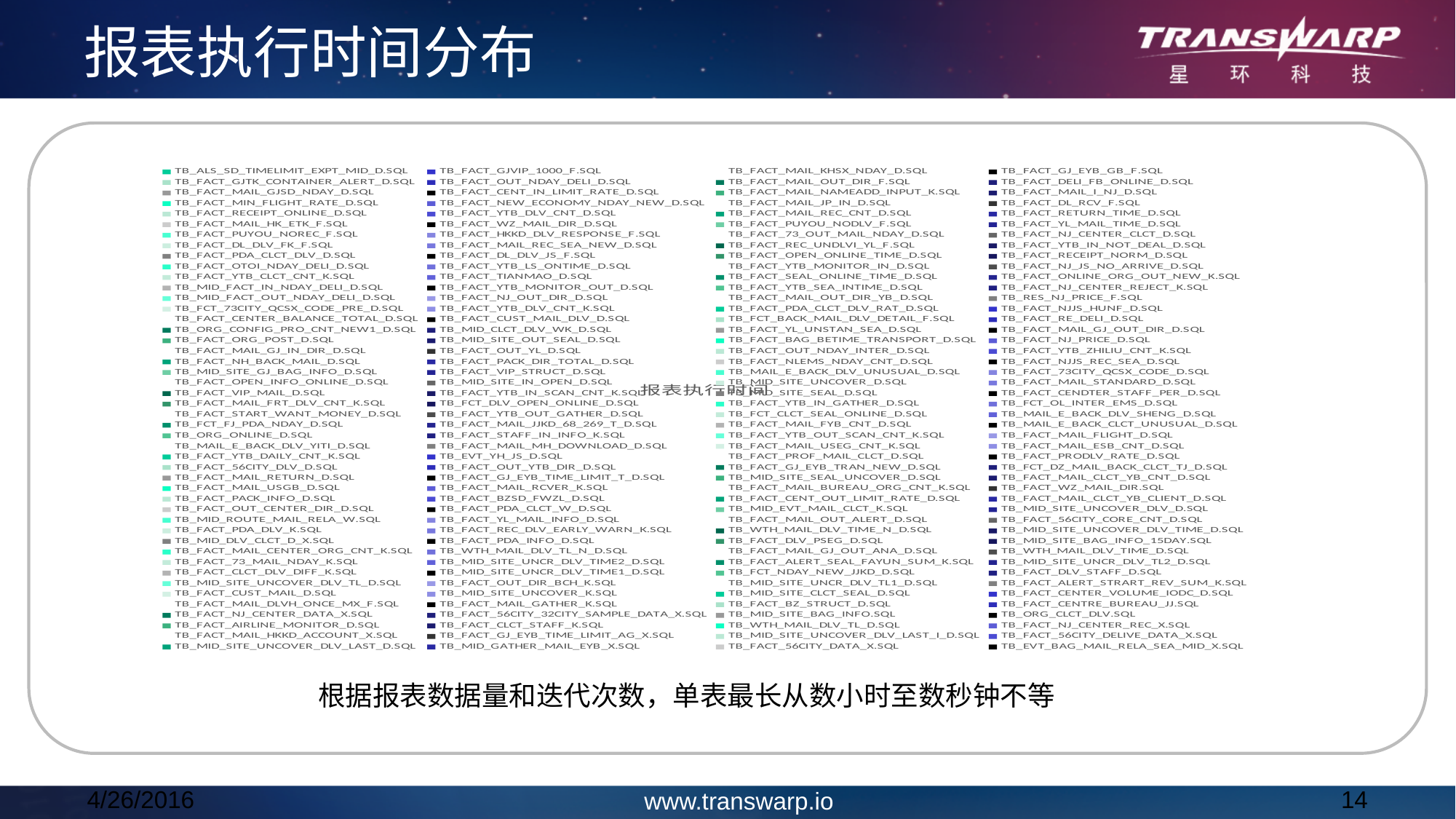

报表执行时间分布

### Chart: 报表执行时间

| Category | TB_ALS_SD_TIMELIMIT_EXPT_MID_D.SQL | TB_FACT_GJVIP_1000_F.SQL | TB_FACT_MAIL_KHSX_NDAY_D.SQL | TB_FACT_GJ_EYB_GB_F.SQL | TB_FACT_GJTK_CONTAINER_ALERT_D.SQL | TB_FACT_OUT_NDAY_DELI_D.SQL | TB_FACT_MAIL_OUT_DIR_F.SQL | TB_FACT_DELI_FB_ONLINE_D.SQL | TB_FACT_MAIL_GJSD_NDAY_D.SQL | TB_FACT_CENT_IN_LIMIT_RATE_D.SQL | TB_FACT_MAIL_NAMEADD_INPUT_K.SQL | TB_FACT_MAIL_I_NJ_D.SQL | TB_FACT_MIN_FLIGHT_RATE_D.SQL | TB_FACT_NEW_ECONOMY_NDAY_NEW_D.SQL | TB_FACT_MAIL_JP_IN_D.SQL | TB_FACT_DL_RCV_F.SQL | TB_FACT_RECEIPT_ONLINE_D.SQL | TB_FACT_YTB_DLV_CNT_D.SQL | TB_FACT_MAIL_REC_CNT_D.SQL | TB_FACT_RETURN_TIME_D.SQL | TB_FACT_MAIL_HK_ETK_F.SQL | TB_FACT_WZ_MAIL_DIR_D.SQL | TB_FACT_PUYOU_NODLV_F.SQL | TB_FACT_YL_MAIL_TIME_D.SQL | TB_FACT_PUYOU_NOREC_F.SQL | TB_FACT_HKKD_DLV_RESPONSE_F.SQL | TB_FACT_73_OUT_MAIL_NDAY_D.SQL | TB_FACT_NJ_CENTER_CLCT_D.SQL | TB_FACT_DL_DLV_FK_F.SQL | TB_FACT_MAIL_REC_SEA_NEW_D.SQL | TB_FACT_REC_UNDLVI_YL_F.SQL | TB_FACT_YTB_IN_NOT_DEAL_D.SQL | TB_FACT_PDA_CLCT_DLV_D.SQL | TB_FACT_DL_DLV_JS_F.SQL | TB_FACT_OPEN_ONLINE_TIME_D.SQL | TB_FACT_RECEIPT_NORM_D.SQL | TB_FACT_OTOI_NDAY_DELI_D.SQL | TB_FACT_YTB_LS_ONTIME_D.SQL | TB_FACT_YTB_MONITOR_IN_D.SQL | TB_FACT_NJ_JS_NO_ARRIVE_D.SQL | TB_FACT_YTB_CLCT_CNT_K.SQL | TB_FACT_TIANMAO_D.SQL | TB_FACT_SEAL_ONLINE_TIME_D.SQL | TB_FACT_ONLINE_ORG_OUT_NEW_K.SQL | TB_MID_FACT_IN_NDAY_DELI_D.SQL | TB_FACT_YTB_MONITOR_OUT_D.SQL | TB_FACT_YTB_SEA_INTIME_D.SQL | TB_FACT_NJ_CENTER_REJECT_K.SQL | TB_MID_FACT_OUT_NDAY_DELI_D.SQL | TB_FACT_NJ_OUT_DIR_D.SQL | TB_FACT_MAIL_OUT_DIR_YB_D.SQL | TB_RES_NJ_PRICE_F.SQL | TB_FCT_73CITY_QCSX_CODE_PRE_D.SQL | TB_FACT_YTB_DLV_CNT_K.SQL | TB_FACT_PDA_CLCT_DLV_RAT_D.SQL | TB_FACT_NJJS_HUNF_D.SQL | TB_FACT_CENTER_BALANCE_TOTAL_D.SQL | TB_FACT_CUST_MAIL_DLV_D.SQL | TB_FCT_BACK_MAIL_DLV_DETAIL_F.SQL | TB_FACT_RE_DELI_D.SQL | TB_ORG_CONFIG_PRO_CNT_NEW1_D.SQL | TB_MID_CLCT_DLV_WK_D.SQL | TB_FACT_YL_UNSTAN_SEA_D.SQL | TB_FACT_MAIL_GJ_OUT_DIR_D.SQL | TB_FACT_ORG_POST_D.SQL | TB_MID_SITE_OUT_SEAL_D.SQL | TB_FACT_BAG_BETIME_TRANSPORT_D.SQL | TB_FACT_NJ_PRICE_D.SQL | TB_FACT_MAIL_GJ_IN_DIR_D.SQL | TB_FACT_OUT_YL_D.SQL | TB_FACT_OUT_NDAY_INTER_D.SQL | TB_FACT_YTB_ZHILIU_CNT_K.SQL | TB_FACT_NH_BACK_MAIL_D.SQL | TB_FACT_PACK_DIR_TOTAL_D.SQL | TB_FACT_NLEMS_NDAY_CNT_D.SQL | TB_FACT_NJJS_REC_SEA_D.SQL | TB_MID_SITE_GJ_BAG_INFO_D.SQL | TB_FACT_VIP_STRUCT_D.SQL | TB_MAIL_E_BACK_DLV_UNUSUAL_D.SQL | TB_FACT_73CITY_QCSX_CODE_D.SQL | TB_FACT_OPEN_INFO_ONLINE_D.SQL | TB_MID_SITE_IN_OPEN_D.SQL | TB_MID_SITE_UNCOVER_D.SQL | TB_FACT_MAIL_STANDARD_D.SQL | TB_FACT_VIP_MAIL_D.SQL | TB_FACT_YTB_IN_SCAN_CNT_K.SQL | TB_MID_SITE_SEAL_D.SQL | TB_FACT_CENDTER_STAFF_PER_D.SQL | TB_FACT_MAIL_FRT_DLV_CNT_K.SQL | TB_FCT_DLV_OPEN_ONLINE_D.SQL | TB_FACT_YTB_IN_GATHER_D.SQL | TB_FCT_OL_INTER_EMS_D.SQL | TB_FACT_START_WANT_MONEY_D.SQL | TB_FACT_YTB_OUT_GATHER_D.SQL | TB_FCT_CLCT_SEAL_ONLINE_D.SQL | TB_MAIL_E_BACK_DLV_SHENG_D.SQL | TB_FCT_FJ_PDA_NDAY_D.SQL | TB_FACT_MAIL_JJKD_68_269_T_D.SQL | TB_FACT_MAIL_FYB_CNT_D.SQL | TB_MAIL_E_BACK_CLCT_UNUSUAL_D.SQL | TB_ORG_ONLINE_D.SQL | TB_FACT_STAFF_IN_INFO_K.SQL | TB_FACT_YTB_OUT_SCAN_CNT_K.SQL | TB_FACT_MAIL_FLIGHT_D.SQL | TB_MAIL_E_BACK_DLV_YITI_D.SQL | TB_FACT_MAIL_MH_DOWNLOAD_D.SQL | TB_FACT_MAIL_USEG_CNT_K.SQL | TB_FACT_MAIL_ESB_CNT_D.SQL | TB_FACT_YTB_DAILY_CNT_K.SQL | TB_EVT_YH_JS_D.SQL | TB_FACT_PROF_MAIL_CLCT_D.SQL | TB_FACT_PRODLV_RATE_D.SQL | TB_FACT_56CITY_DLV_D.SQL | TB_FACT_OUT_YTB_DIR_D.SQL | TB_FACT_GJ_EYB_TRAN_NEW_D.SQL | TB_FCT_DZ_MAIL_BACK_CLCT_TJ_D.SQL | TB_FACT_MAIL_RETURN_D.SQL | TB_FACT_GJ_EYB_TIME_LIMIT_T_D.SQL | TB_MID_SITE_SEAL_UNCOVER_D.SQL | TB_FACT_MAIL_CLCT_YB_CNT_D.SQL | TB_FACT_MAIL_USGB_D.SQL | TB_FACT_MAIL_RCVER_K.SQL | TB_FACT_MAIL_BUREAU_ORG_CNT_K.SQL | TB_FACT_WZ_MAIL_DIR.SQL | TB_FACT_PACK_INFO_D.SQL | TB_FACT_BZSD_FWZL_D.SQL | TB_FACT_CENT_OUT_LIMIT_RATE_D.SQL | TB_FACT_MAIL_CLCT_YB_CLIENT_D.SQL | TB_FACT_OUT_CENTER_DIR_D.SQL | TB_FACT_PDA_CLCT_W_D.SQL | TB_MID_EVT_MAIL_CLCT_K.SQL | TB_MID_SITE_UNCOVER_DLV_D.SQL | TB_MID_ROUTE_MAIL_RELA_W.SQL | TB_FACT_YL_MAIL_INFO_D.SQL | TB_FACT_MAIL_OUT_ALERT_D.SQL | TB_FACT_56CITY_CORE_CNT_D.SQL | TB_FACT_PDA_DLV_K.SQL | TB_FACT_REC_DLV_EARLY_WARN_K.SQL | TB_WTH_MAIL_DLV_TIME_N_D.SQL | TB_MID_SITE_UNCOVER_DLV_TIME_D.SQL | TB_MID_DLV_CLCT_D_X.SQL | TB_FACT_PDA_INFO_D.SQL | TB_FACT_DLV_PSEG_D.SQL | TB_MID_SITE_BAG_INFO_15DAY.SQL | TB_FACT_MAIL_CENTER_ORG_CNT_K.SQL | TB_WTH_MAIL_DLV_TL_N_D.SQL | TB_FACT_MAIL_GJ_OUT_ANA_D.SQL | TB_WTH_MAIL_DLV_TIME_D.SQL | TB_FACT_73_MAIL_NDAY_K.SQL | TB_MID_SITE_UNCR_DLV_TIME2_D.SQL | TB_FACT_ALERT_SEAL_FAYUN_SUM_K.SQL | TB_MID_SITE_UNCR_DLV_TL2_D.SQL | TB_FACT_CLCT_DLV_DIFF_K.SQL | TB_MID_SITE_UNCR_DLV_TIME1_D.SQL | TB_FCT_NDAY_NEW_JJKD_D.SQL | TB_FACT_DLV_STAFF_D.SQL | TB_MID_SITE_UNCOVER_DLV_TL_D.SQL | TB_FACT_OUT_DIR_BCH_K.SQL | TB_MID_SITE_UNCR_DLV_TL1_D.SQL | TB_FACT_ALERT_STRART_REV_SUM_K.SQL | TB_FACT_CUST_MAIL_D.SQL | TB_MID_SITE_UNCOVER_K.SQL | TB_MID_SITE_CLCT_SEAL_D.SQL | TB_FACT_CENTER_VOLUME_IODC_D.SQL | TB_FACT_MAIL_DLVH_ONCE_MX_F.SQL | TB_FACT_MAIL_GATHER_K.SQL | TB_FACT_BZ_STRUCT_D.SQL | TB_FACT_CENTRE_BUREAU_JJ.SQL | TB_FACT_NJ_CENTER_DATA_X.SQL | TB_FACT_56CITY_32CITY_SAMPLE_DATA_X.SQL | TB_MID_SITE_BAG_INFO.SQL | TB_ORG_CLCT_DLV.SQL | TB_FACT_AIRLINE_MONITOR_D.SQL | TB_FACT_CLCT_STAFF_K.SQL | TB_WTH_MAIL_DLV_TL_D.SQL | TB_FACT_NJ_CENTER_REC_X.SQL | TB_FACT_MAIL_HKKD_ACCOUNT_X.SQL | TB_FACT_GJ_EYB_TIME_LIMIT_AG_X.SQL | TB_MID_SITE_UNCOVER_DLV_LAST_I_D.SQL | TB_FACT_56CITY_DELIVE_DATA_X.SQL | TB_MID_SITE_UNCOVER_DLV_LAST_D.SQL | TB_MID_GATHER_MAIL_EYB_X.SQL | TB_FACT_56CITY_DATA_X.SQL | TB_EVT_BAG_MAIL_RELA_SEA_MID_X.SQL |
|---|---|---|---|---|---|---|---|---|---|---|---|---|---|---|---|---|---|---|---|---|---|---|---|---|---|---|---|---|---|---|---|---|---|---|---|---|---|---|---|---|---|---|---|---|---|---|---|---|---|---|---|---|---|---|---|---|---|---|---|---|---|---|---|---|---|---|---|---|---|---|---|---|---|---|---|---|---|---|---|---|---|---|---|---|---|---|---|---|---|---|---|---|---|---|---|---|---|---|---|---|---|---|---|---|---|---|---|---|---|---|---|---|---|---|---|---|---|---|---|---|---|---|---|---|---|---|---|---|---|---|---|---|---|---|---|---|---|---|---|---|---|---|---|---|---|---|---|---|---|---|---|---|---|---|---|---|---|---|---|---|---|---|---|---|---|---|---|---|---|---|---|---|---|---|---|---|---|---|---|---|---|---|---|---|
根据报表数据量和迭代次数，单表最长从数小时至数秒钟不等